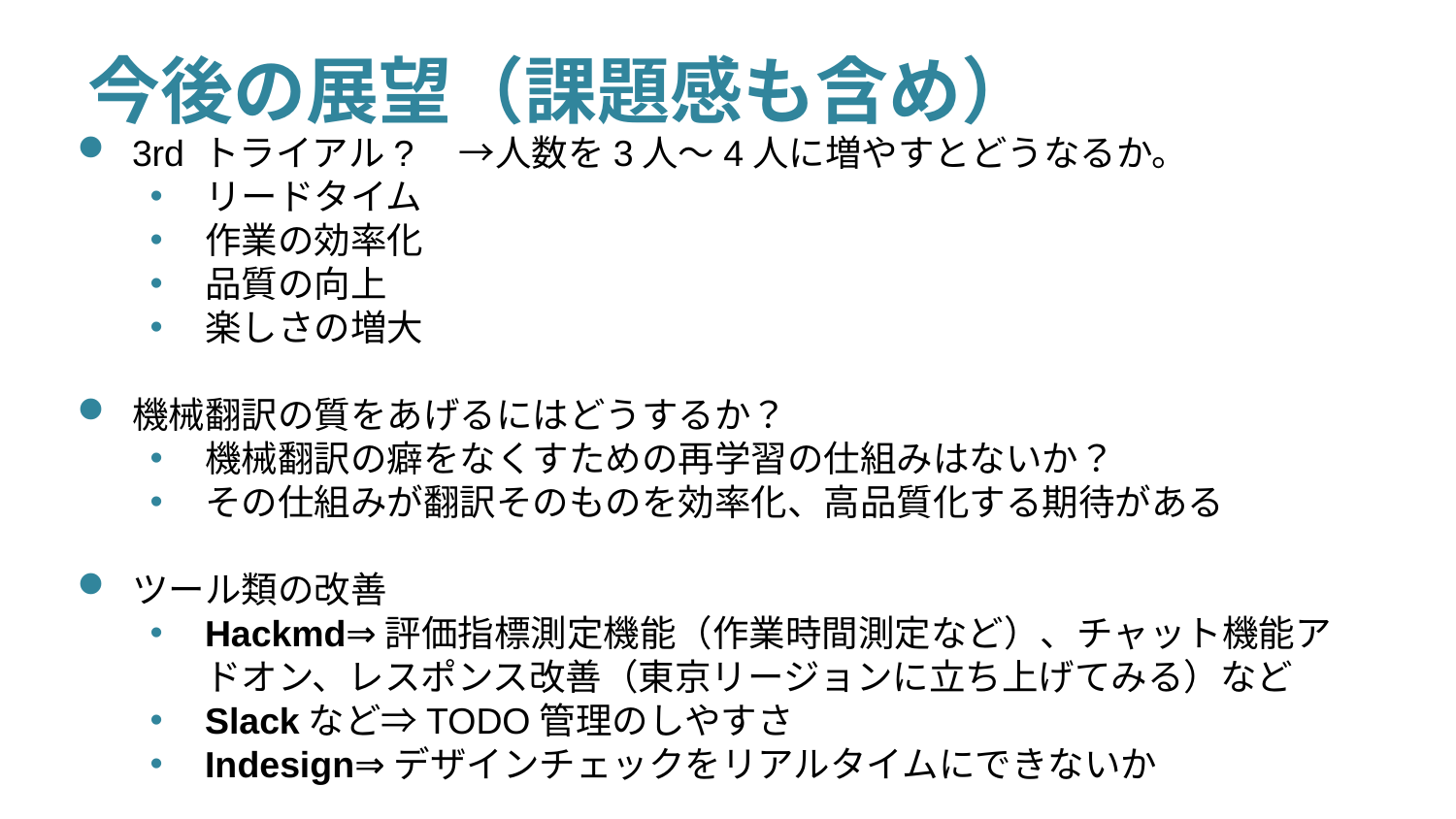

# 今後の展望（課題感も含め）
3rd トライアル?　→人数を3人～4人に増やすとどうなるか。
リードタイム
作業の効率化
品質の向上
楽しさの増大

機械翻訳の質をあげるにはどうするか？
機械翻訳の癖をなくすための再学習の仕組みはないか？
その仕組みが翻訳そのものを効率化、高品質化する期待がある

ツール類の改善
Hackmd⇒評価指標測定機能（作業時間測定など）、チャット機能アドオン、レスポンス改善（東京リージョンに立ち上げてみる）など
Slackなど⇒TODO管理のしやすさ
Indesign⇒デザインチェックをリアルタイムにできないか